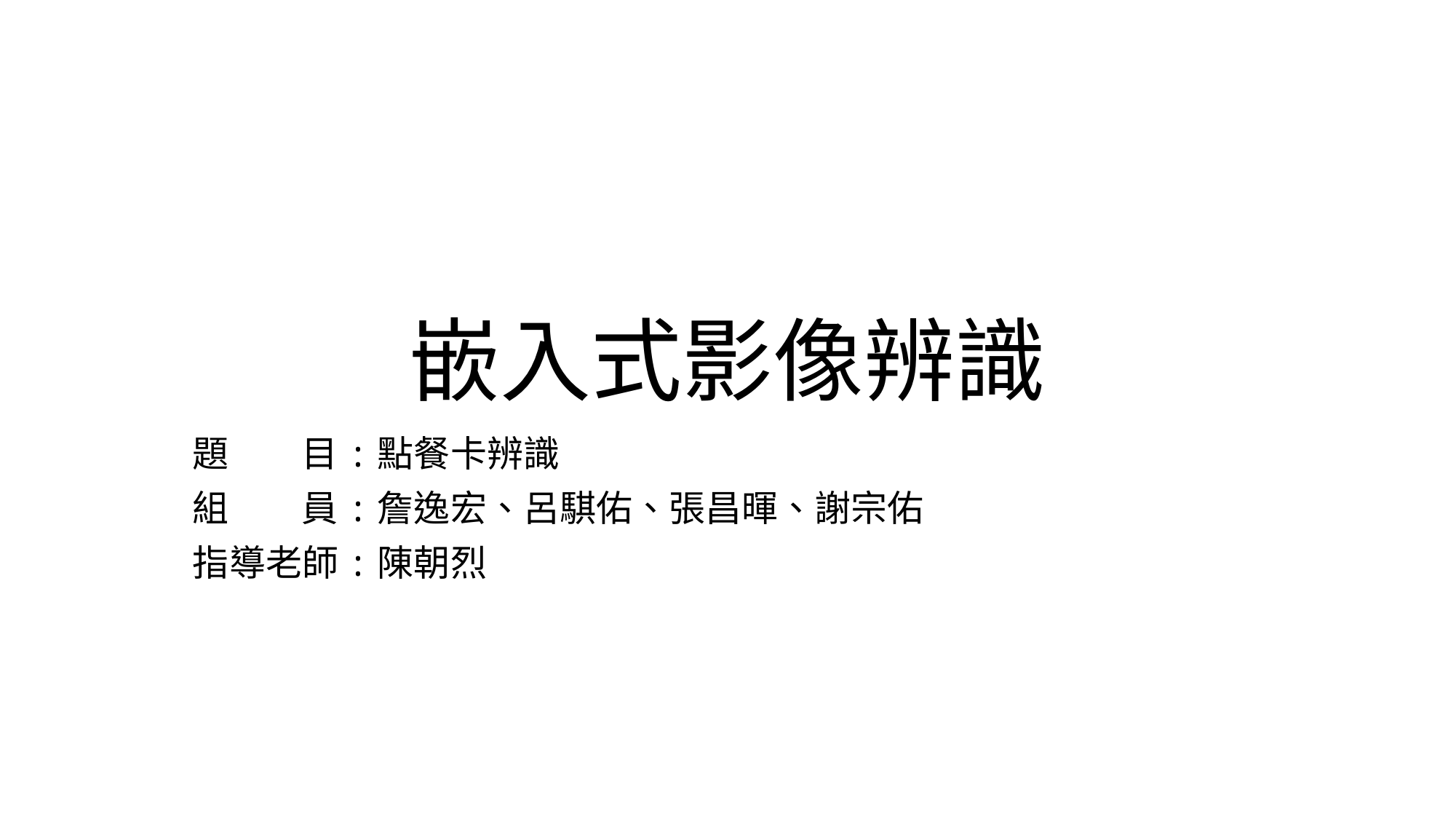

# 嵌入式影像辨識
題	目:點餐卡辨識
組	員:詹逸宏、呂騏佑、張昌暉、謝宗佑
指導老師:陳朝烈